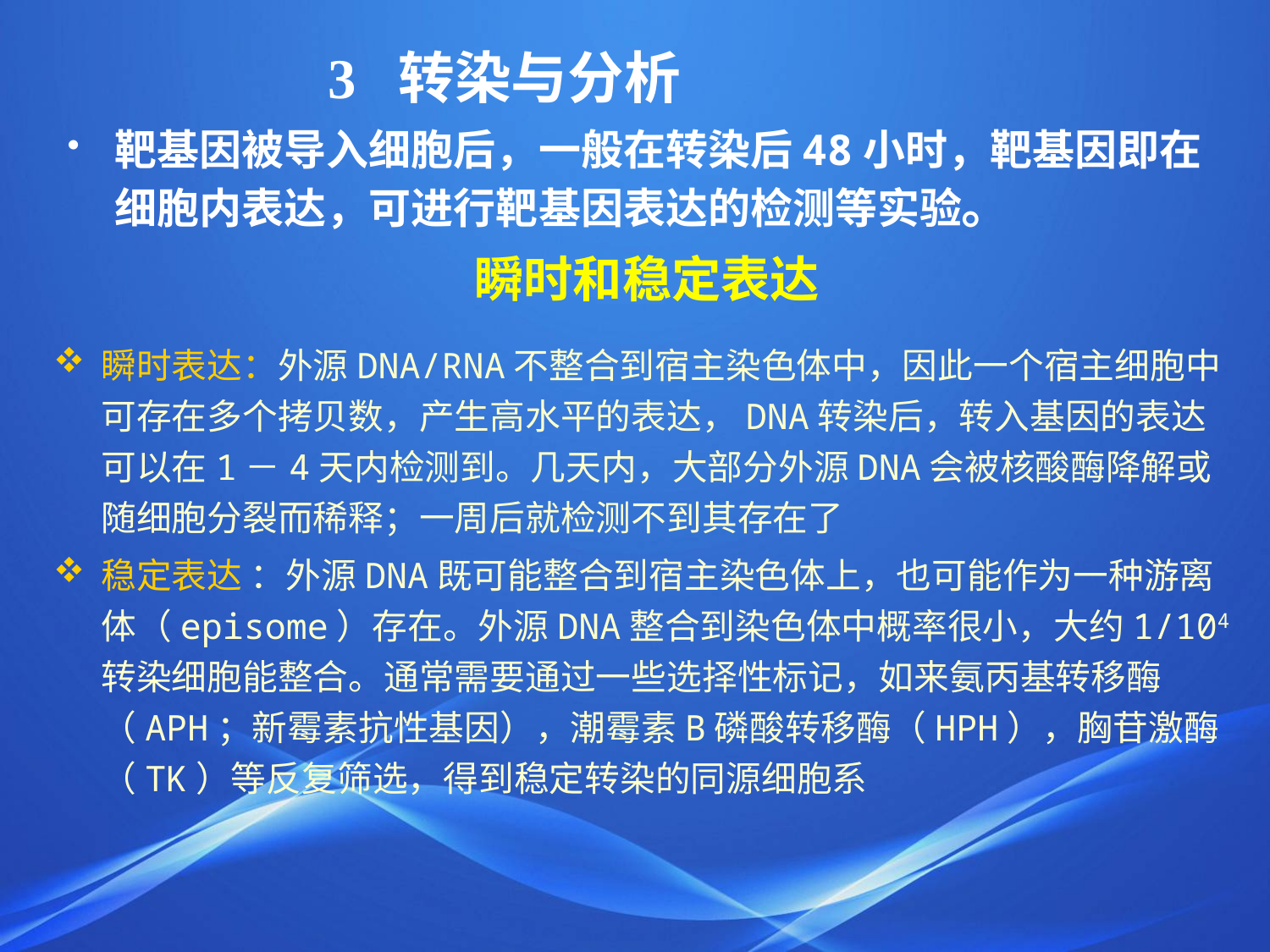

3  转染与分析
靶基因被导入细胞后，一般在转染后48小时，靶基因即在细胞内表达，可进行靶基因表达的检测等实验。
瞬时和稳定表达

瞬时表达：外源DNA/RNA不整合到宿主染色体中，因此一个宿主细胞中可存在多个拷贝数，产生高水平的表达，DNA转染后，转入基因的表达可以在1－4天内检测到。几天内，大部分外源DNA会被核酸酶降解或随细胞分裂而稀释；一周后就检测不到其存在了
稳定表达 ：外源DNA既可能整合到宿主染色体上，也可能作为一种游离体（episome）存在。外源DNA整合到染色体中概率很小，大约1/104转染细胞能整合。通常需要通过一些选择性标记，如来氨丙基转移酶（APH；新霉素抗性基因），潮霉素B磷酸转移酶（HPH），胸苷激酶（TK）等反复筛选，得到稳定转染的同源细胞系